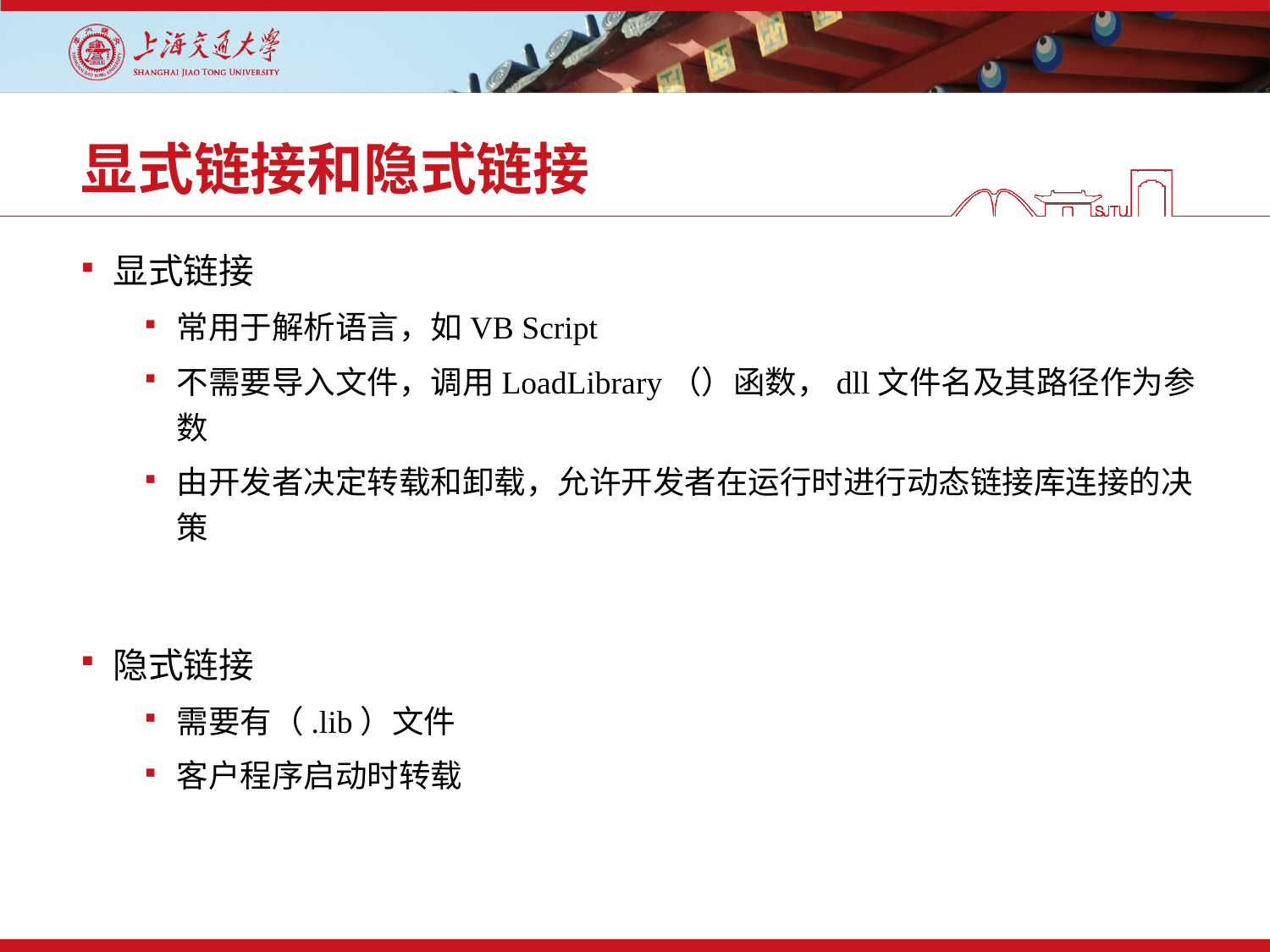

# 显式链接和隐式链接
显式链接
常用于解析语言，如VB Script
不需要导入文件，调用LoadLibrary（）函数，dll文件名及其路径作为参数
由开发者决定转载和卸载，允许开发者在运行时进行动态链接库连接的决策

隐式链接
需要有（.lib）文件
客户程序启动时转载